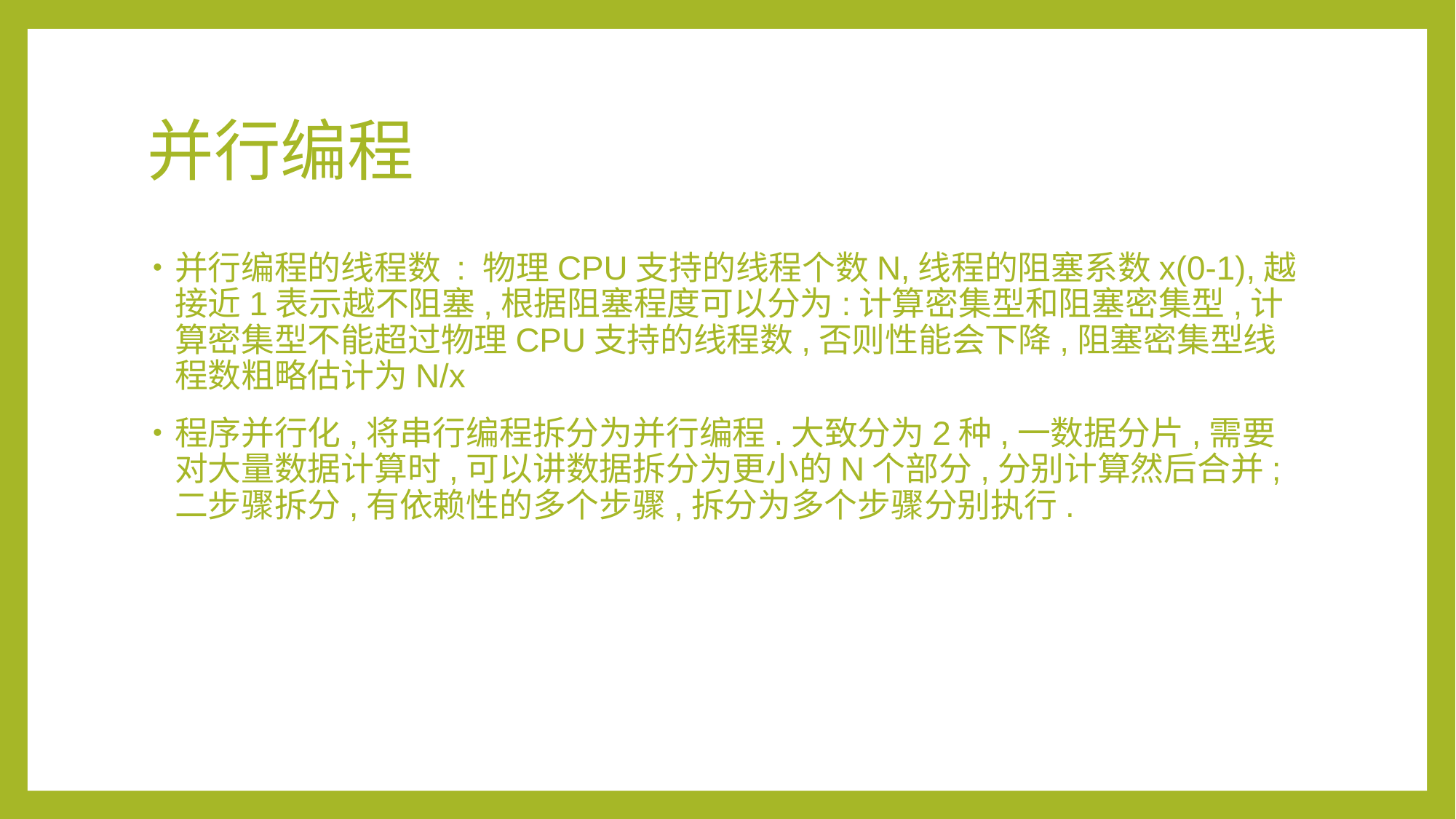

# 并行编程
并行编程的线程数 : 物理CPU支持的线程个数N,线程的阻塞系数x(0-1),越接近1表示越不阻塞,根据阻塞程度可以分为:计算密集型和阻塞密集型,计算密集型不能超过物理CPU支持的线程数,否则性能会下降,阻塞密集型线程数粗略估计为N/x
程序并行化,将串行编程拆分为并行编程.大致分为2种,一数据分片,需要对大量数据计算时,可以讲数据拆分为更小的N个部分,分别计算然后合并;二步骤拆分,有依赖性的多个步骤,拆分为多个步骤分别执行.